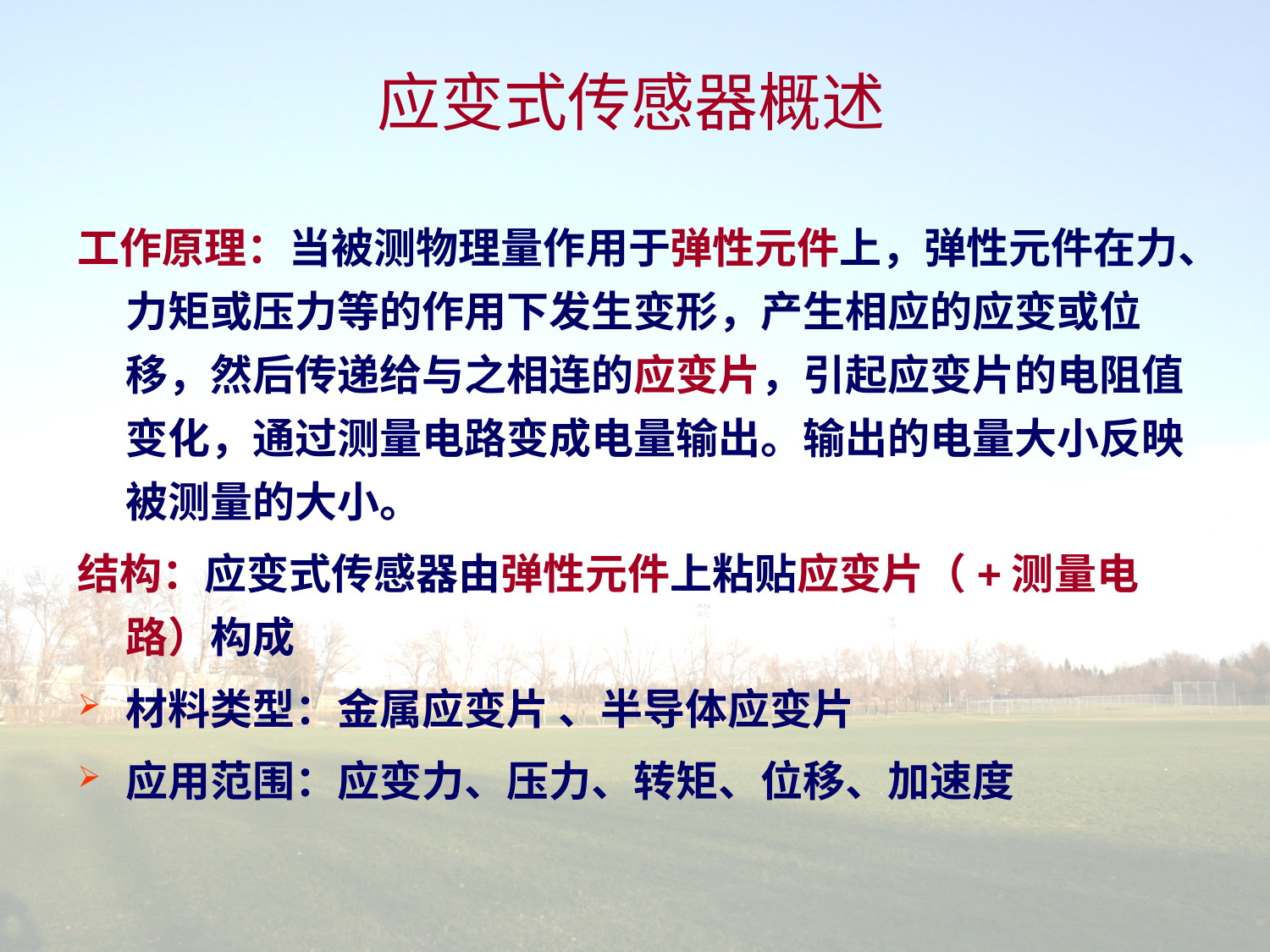

应变式传感器概述
工作原理：当被测物理量作用于弹性元件上，弹性元件在力、力矩或压力等的作用下发生变形，产生相应的应变或位移，然后传递给与之相连的应变片，引起应变片的电阻值变化，通过测量电路变成电量输出。输出的电量大小反映被测量的大小。
结构：应变式传感器由弹性元件上粘贴应变片（+测量电路）构成
材料类型：金属应变片 、半导体应变片
应用范围：应变力、压力、转矩、位移、加速度